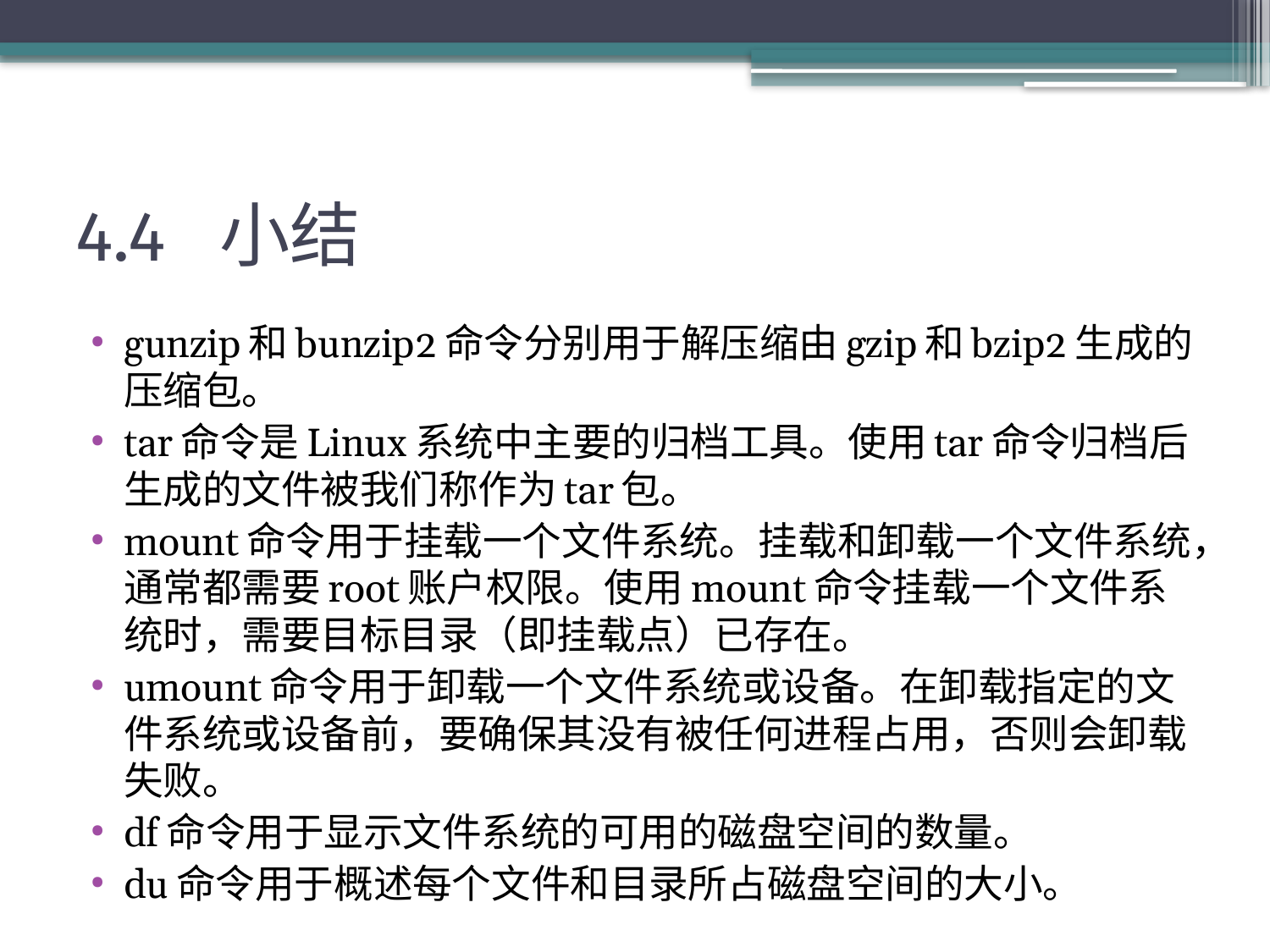

# 4.4  小结
gunzip和bunzip2命令分别用于解压缩由gzip和bzip2生成的压缩包。
tar命令是Linux系统中主要的归档工具。使用tar命令归档后生成的文件被我们称作为tar包。
mount命令用于挂载一个文件系统。挂载和卸载一个文件系统，通常都需要root账户权限。使用mount命令挂载一个文件系统时，需要目标目录（即挂载点）已存在。
umount命令用于卸载一个文件系统或设备。在卸载指定的文件系统或设备前，要确保其没有被任何进程占用，否则会卸载失败。
df命令用于显示文件系统的可用的磁盘空间的数量。
du命令用于概述每个文件和目录所占磁盘空间的大小。